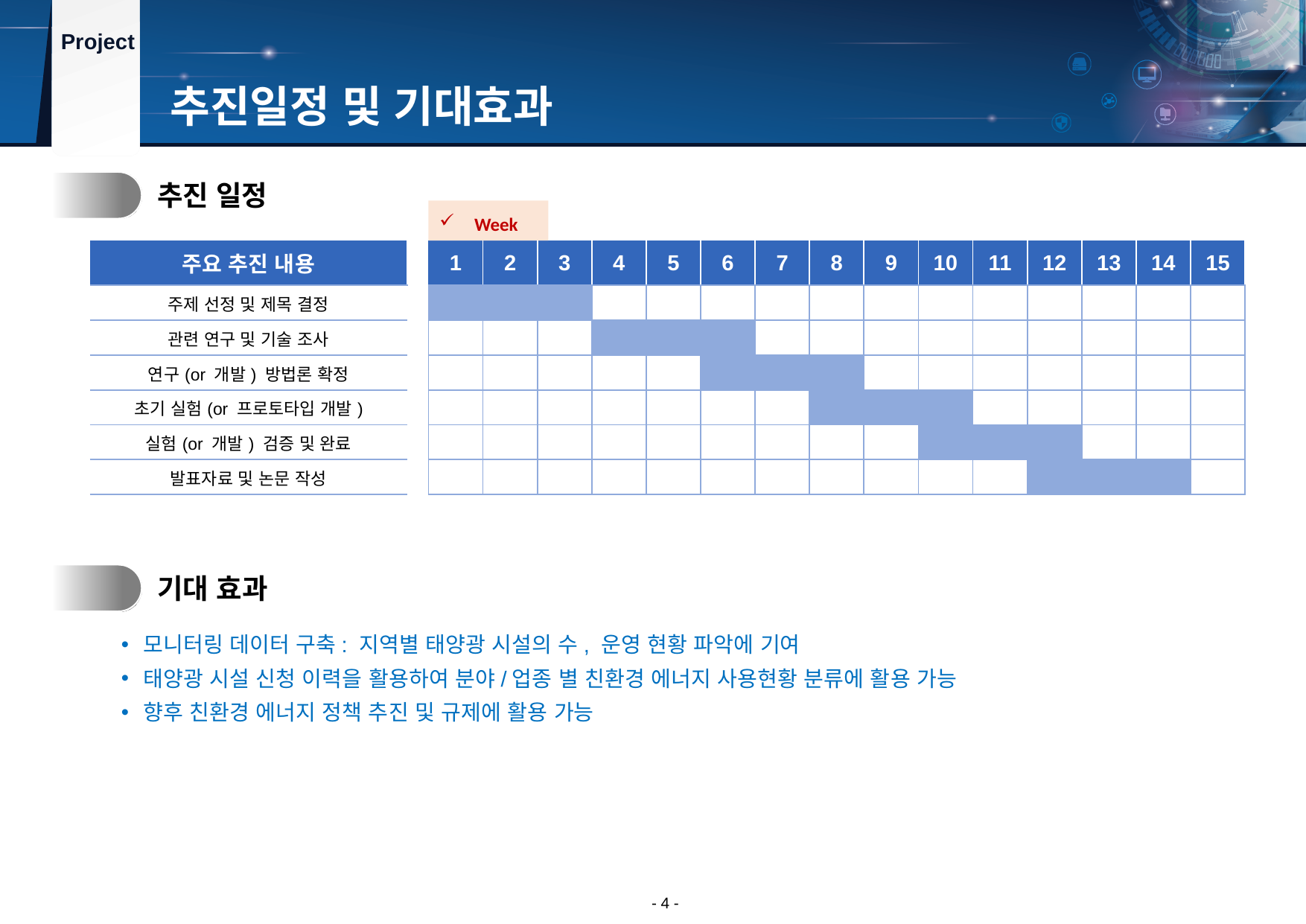

추진일정 및 기대효과

1.
추진 일정
Week
| 주요 추진 내용 |
| --- |
| 주제 선정 및 제목 결정 |
| 관련 연구 및 기술 조사 |
| 연구(or 개발) 방법론 확정 |
| 초기 실험(or 프로토타입 개발) |
| 실험(or 개발) 검증 및 완료 |
| 발표자료 및 논문 작성 |
| 1 | 2 | 3 | 4 | 5 | 6 | 7 | 8 | 9 | 10 | 11 | 12 | 13 | 14 | 15 |
| --- | --- | --- | --- | --- | --- | --- | --- | --- | --- | --- | --- | --- | --- | --- |
|  |  |  |  |  |  |  |  |  |  |  |  |  |  |  |
|  |  |  |  |  |  |  |  |  |  |  |  |  |  |  |
|  |  |  |  |  |  |  |  |  |  |  |  |  |  |  |
|  |  |  |  |  |  |  |  |  |  |  |  |  |  |  |
|  |  |  |  |  |  |  |  |  |  |  |  |  |  |  |
|  |  |  |  |  |  |  |  |  |  |  |  |  |  |  |

2.
기대 효과
모니터링 데이터 구축: 지역별 태양광 시설의 수, 운영 현황 파악에 기여
태양광 시설 신청 이력을 활용하여 분야/업종 별 친환경 에너지 사용현황 분류에 활용 가능
향후 친환경 에너지 정책 추진 및 규제에 활용 가능
- 4 -